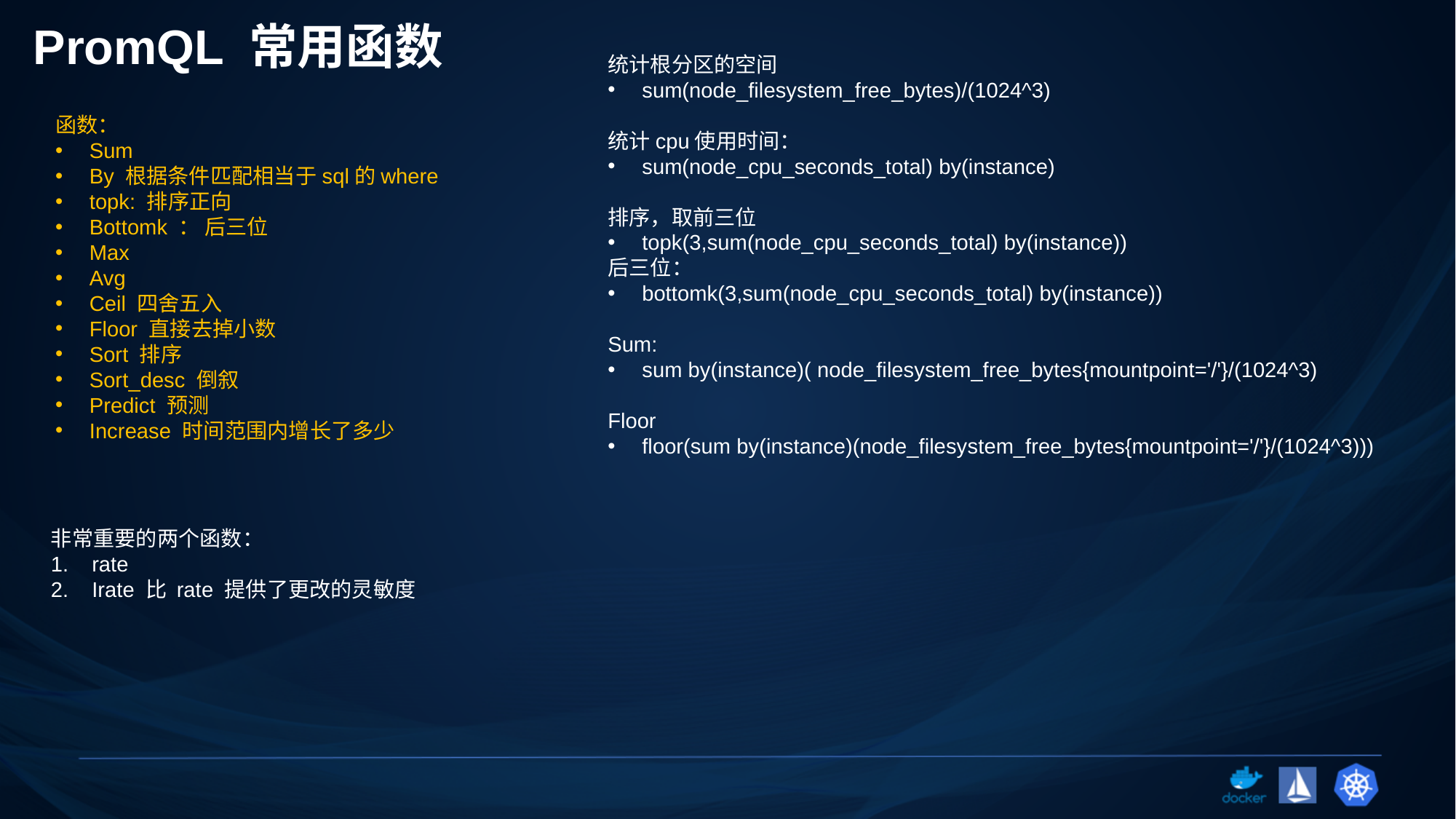

PromQL 常用函数
统计根分区的空间
sum(node_filesystem_free_bytes)/(1024^3)

统计cpu使用时间：
sum(node_cpu_seconds_total) by(instance)

排序，取前三位
topk(3,sum(node_cpu_seconds_total) by(instance))
后三位：
bottomk(3,sum(node_cpu_seconds_total) by(instance))

Sum:
sum by(instance)( node_filesystem_free_bytes{mountpoint='/'}/(1024^3)

Floor
floor(sum by(instance)(node_filesystem_free_bytes{mountpoint='/'}/(1024^3)))

函数：
Sum
By 根据条件匹配相当于sql的where
topk: 排序正向
Bottomk ： 后三位
Max
Avg
Ceil 四舍五入
Floor 直接去掉小数
Sort 排序
Sort_desc 倒叙
Predict 预测
Increase 时间范围内增长了多少
非常重要的两个函数：
rate
Irate 比 rate 提供了更改的灵敏度